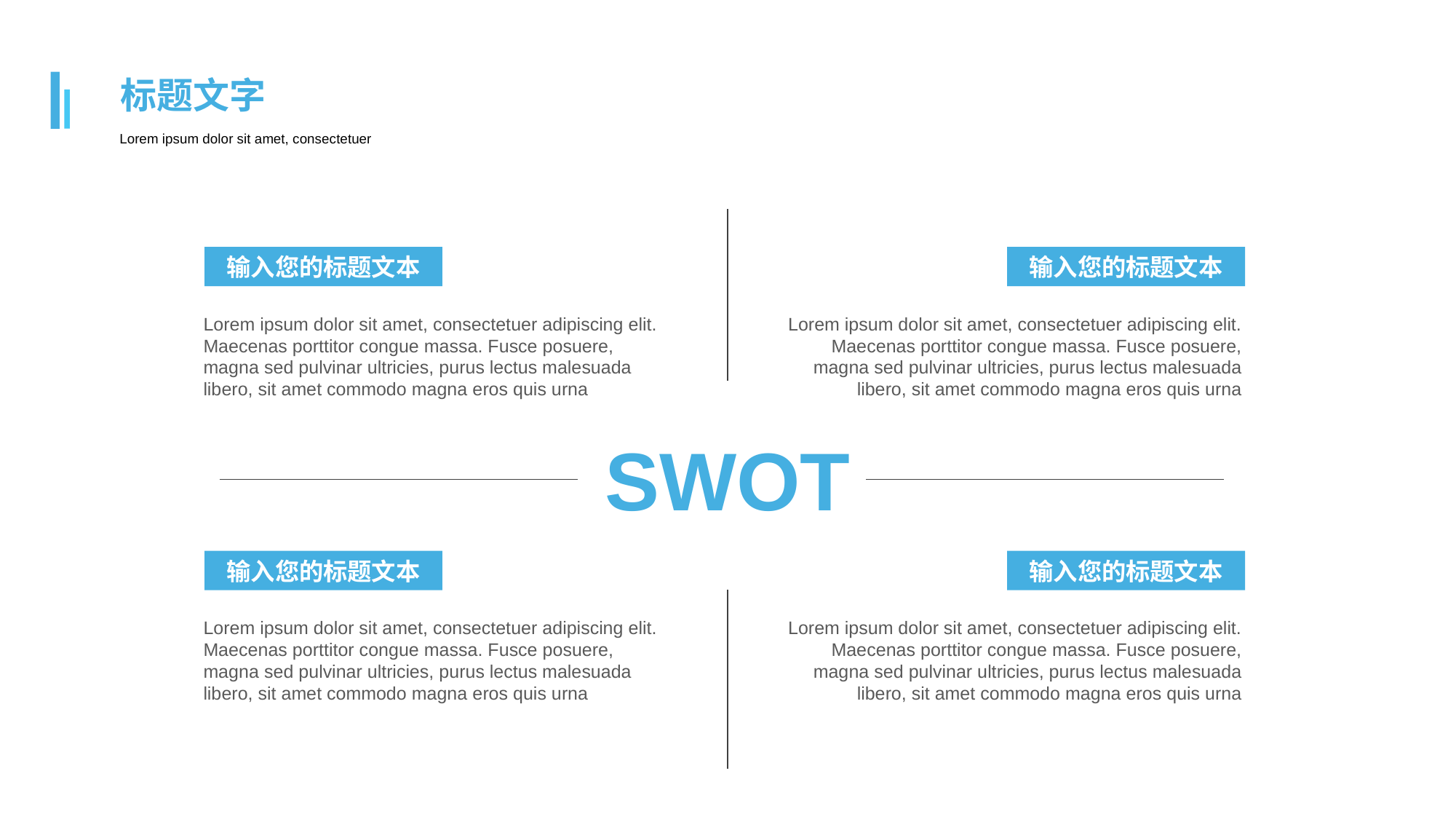

标题文字

Lorem ipsum dolor sit amet, consectetuer
输入您的标题文本
输入您的标题文本
Lorem ipsum dolor sit amet, consectetuer adipiscing elit. Maecenas porttitor congue massa. Fusce posuere, magna sed pulvinar ultricies, purus lectus malesuada libero, sit amet commodo magna eros quis urna
Lorem ipsum dolor sit amet, consectetuer adipiscing elit. Maecenas porttitor congue massa. Fusce posuere, magna sed pulvinar ultricies, purus lectus malesuada libero, sit amet commodo magna eros quis urna
SWOT
输入您的标题文本
输入您的标题文本
Lorem ipsum dolor sit amet, consectetuer adipiscing elit. Maecenas porttitor congue massa. Fusce posuere, magna sed pulvinar ultricies, purus lectus malesuada libero, sit amet commodo magna eros quis urna
Lorem ipsum dolor sit amet, consectetuer adipiscing elit. Maecenas porttitor congue massa. Fusce posuere, magna sed pulvinar ultricies, purus lectus malesuada libero, sit amet commodo magna eros quis urna